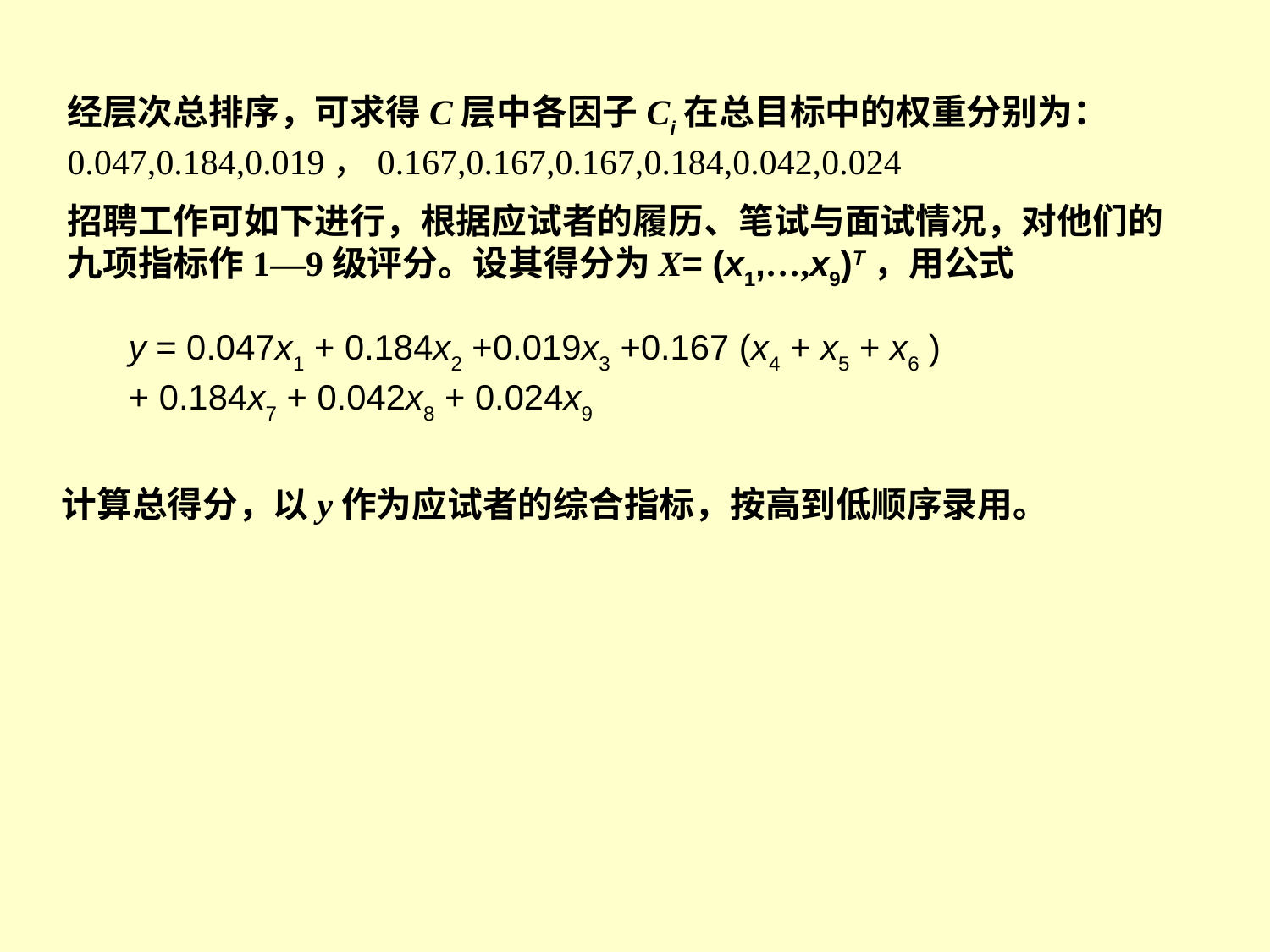

经层次总排序，可求得C层中各因子Ci在总目标中的权重分别为：0.047,0.184,0.019，0.167,0.167,0.167,0.184,0.042,0.024
招聘工作可如下进行，根据应试者的履历、笔试与面试情况，对他们的九项指标作1—9级评分。设其得分为X= (x1,…,x9)T，用公式
y = 0.047x1 + 0.184x2 +0.019x3 +0.167 (x4 + x5 + x6 )
+ 0.184x7 + 0.042x8 + 0.024x9
计算总得分，以y作为应试者的综合指标，按高到低顺序录用。